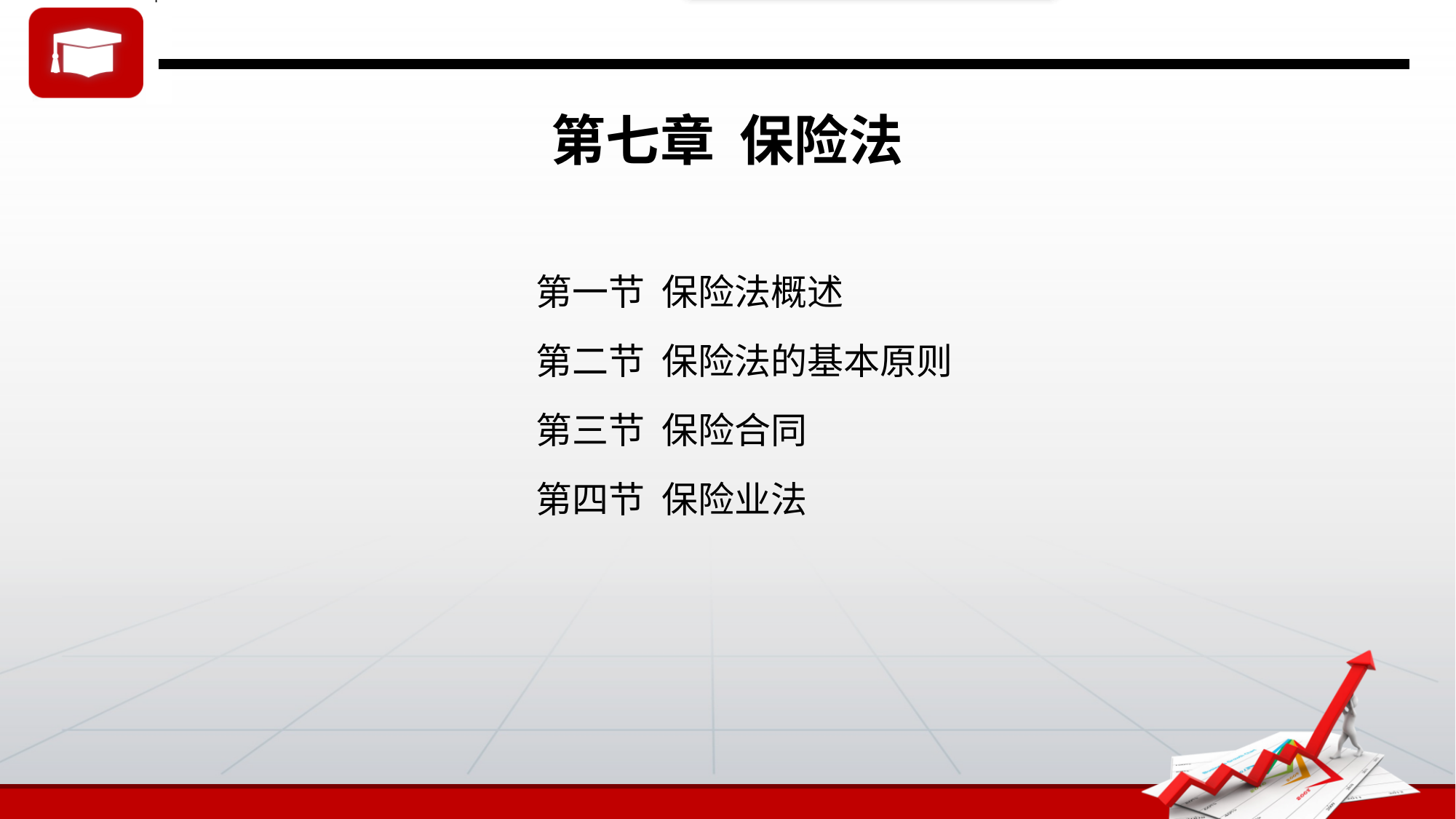

# 第七章  保险法
第一节  保险法概述
第二节  保险法的基本原则
第三节  保险合同
第四节  保险业法